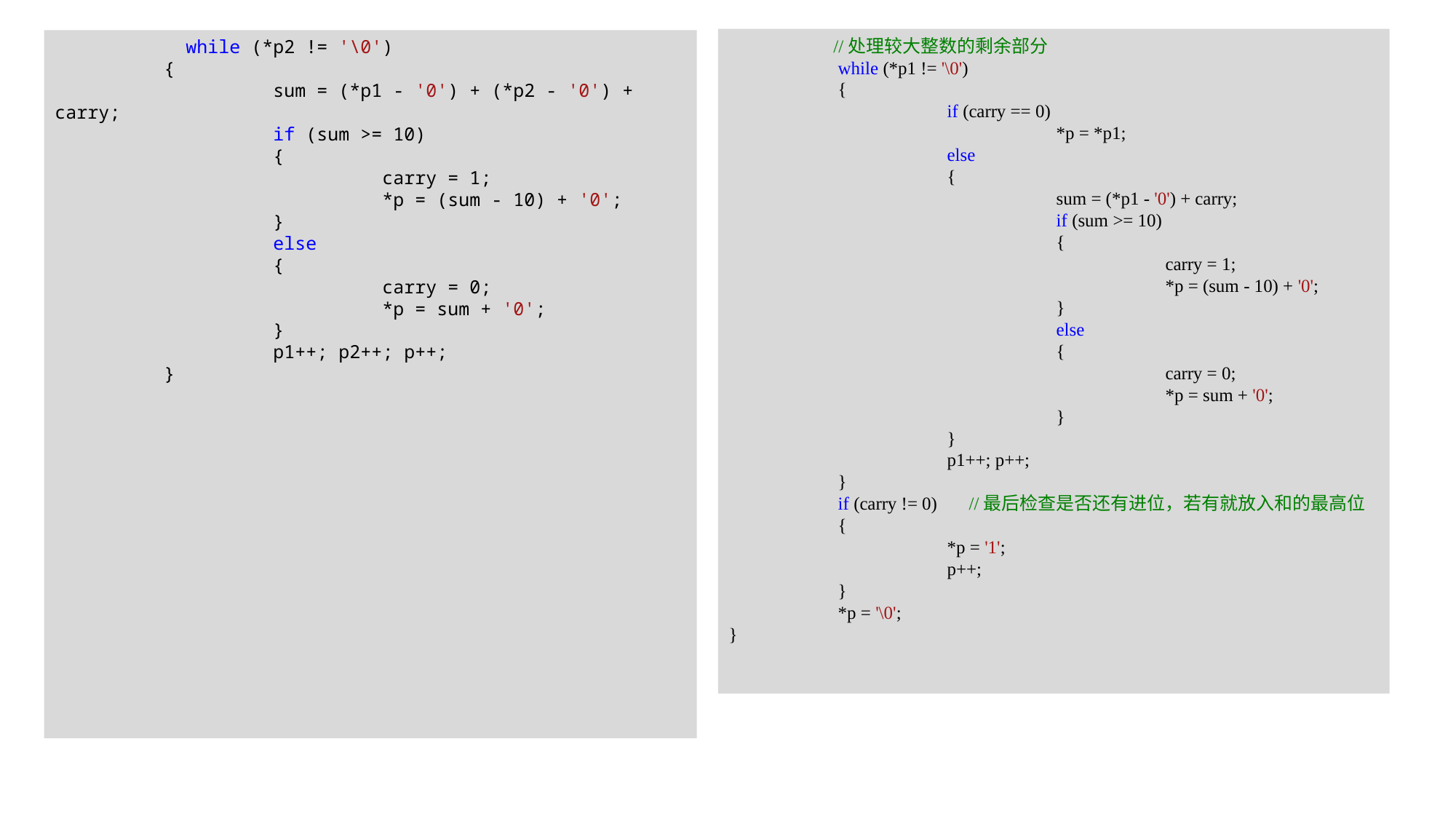

//处理较大整数的剩余部分
	while (*p1 != '\0')
	{
		if (carry == 0)
			*p = *p1;
		else
		{
			sum = (*p1 - '0') + carry;
			if (sum >= 10)
			{
				carry = 1;
				*p = (sum - 10) + '0';
			}
			else
			{
				carry = 0;
				*p = sum + '0';
			}
		}
                                                p1++; p++;
	}
	if (carry != 0)       //最后检查是否还有进位，若有就放入和的最高位
	{
		*p = '1';
		p++;
	}
	*p = '\0';
}

            while (*p2 != '\0')
	{
		sum = (*p1 - '0') + (*p2 - '0') + carry;
		if (sum >= 10)
		{
			carry = 1;
			*p = (sum - 10) + '0';
		}
		else
		{
			carry = 0;
			*p = sum + '0';
		}
		p1++; p2++; p++;
	}